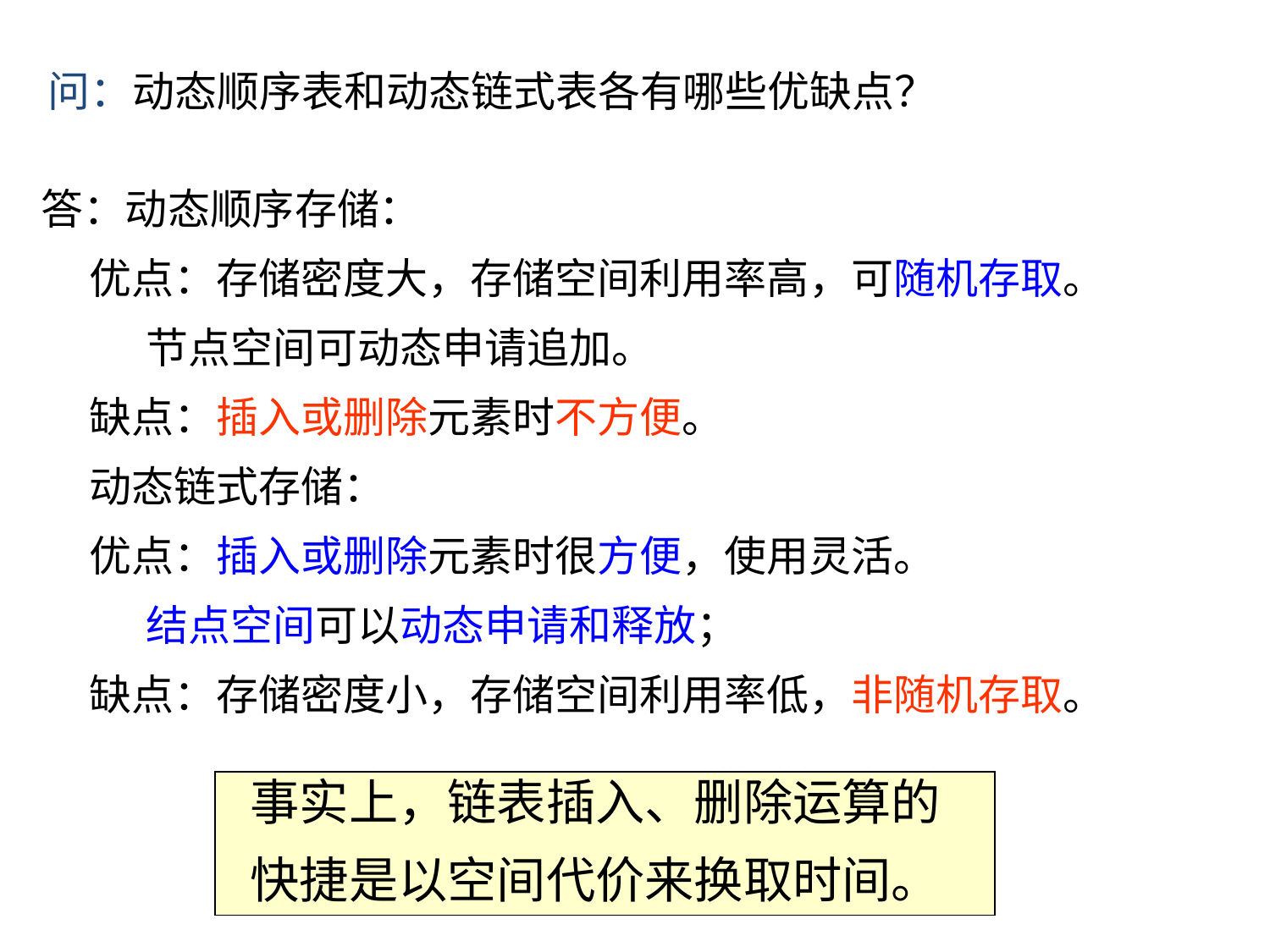

问：动态顺序表和动态链式表各有哪些优缺点？
答：动态顺序存储：
    优点：存储密度大，存储空间利用率高，可随机存取。
          节点空间可动态申请追加。
    缺点：插入或删除元素时不方便。
    动态链式存储：
    优点：插入或删除元素时很方便，使用灵活。
          结点空间可以动态申请和释放；
    缺点：存储密度小，存储空间利用率低，非随机存取。
 事实上，链表插入、删除运算的
 快捷是以空间代价来换取时间。